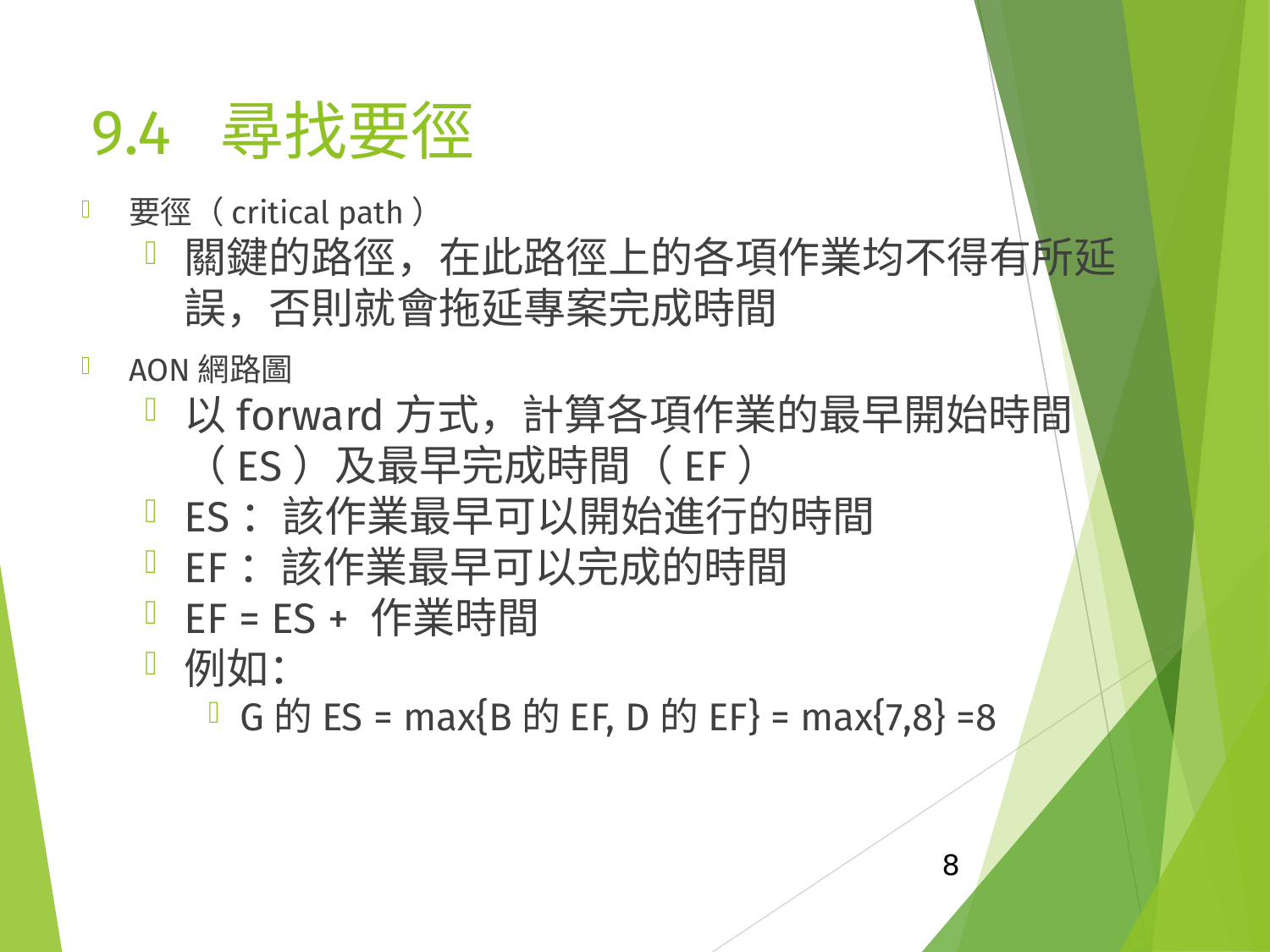

9.4  尋找要徑
要徑（critical path）
關鍵的路徑，在此路徑上的各項作業均不得有所延誤，否則就會拖延專案完成時間
AON網路圖
以forward方式，計算各項作業的最早開始時間（ES）及最早完成時間（EF）
ES：該作業最早可以開始進行的時間
EF：該作業最早可以完成的時間
EF = ES + 作業時間
例如：
G的ES = max{B的EF, D的EF} = max{7,8} =8
8